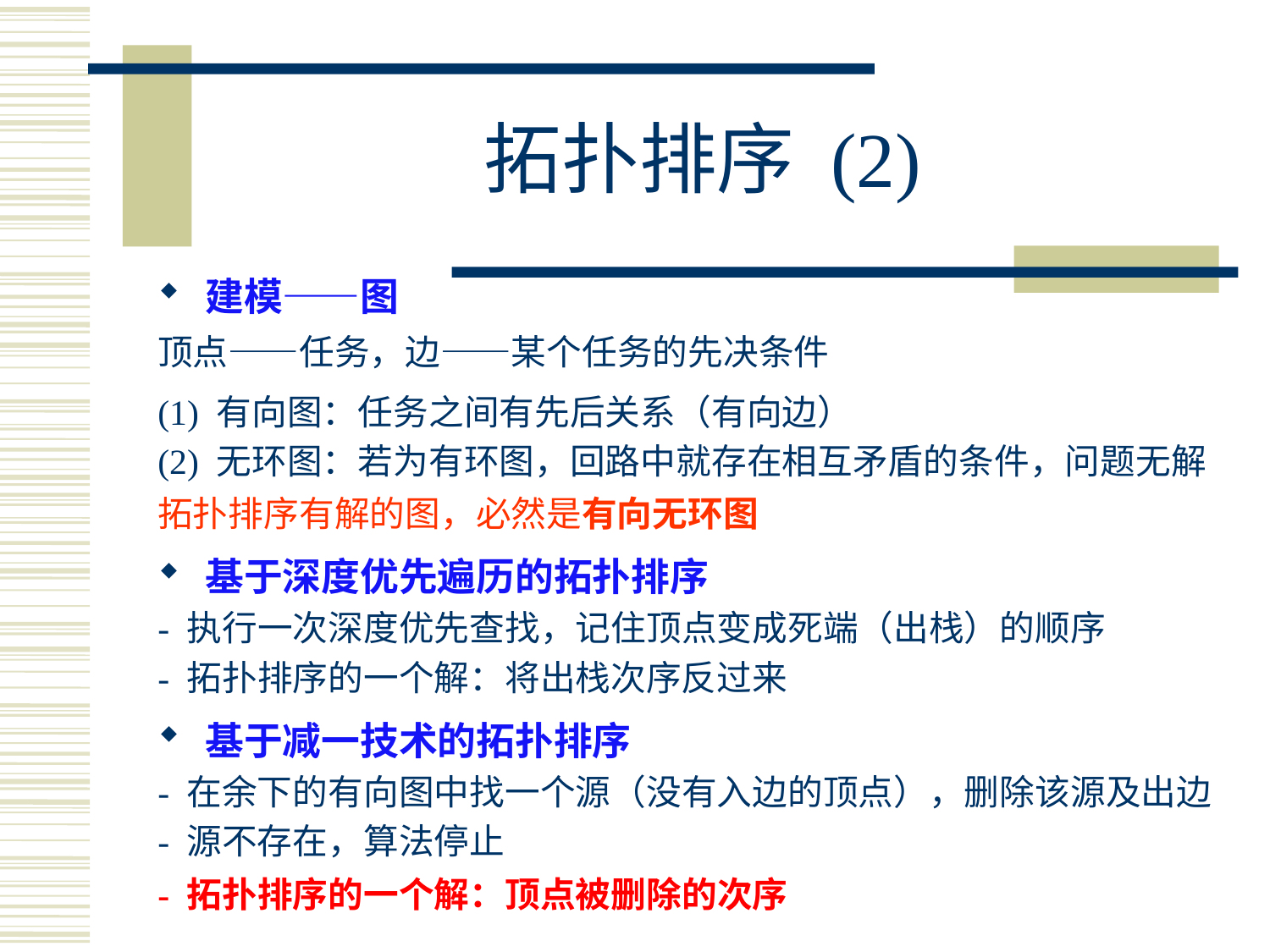

# 拓扑排序 (2)
建模——图
顶点——任务，边——某个任务的先决条件
(1) 有向图：任务之间有先后关系（有向边）
(2) 无环图：若为有环图，回路中就存在相互矛盾的条件，问题无解
拓扑排序有解的图，必然是有向无环图
基于深度优先遍历的拓扑排序
- 执行一次深度优先查找，记住顶点变成死端（出栈）的顺序
- 拓扑排序的一个解：将出栈次序反过来
基于减一技术的拓扑排序
- 在余下的有向图中找一个源（没有入边的顶点），删除该源及出边
- 源不存在，算法停止
- 拓扑排序的一个解：顶点被删除的次序